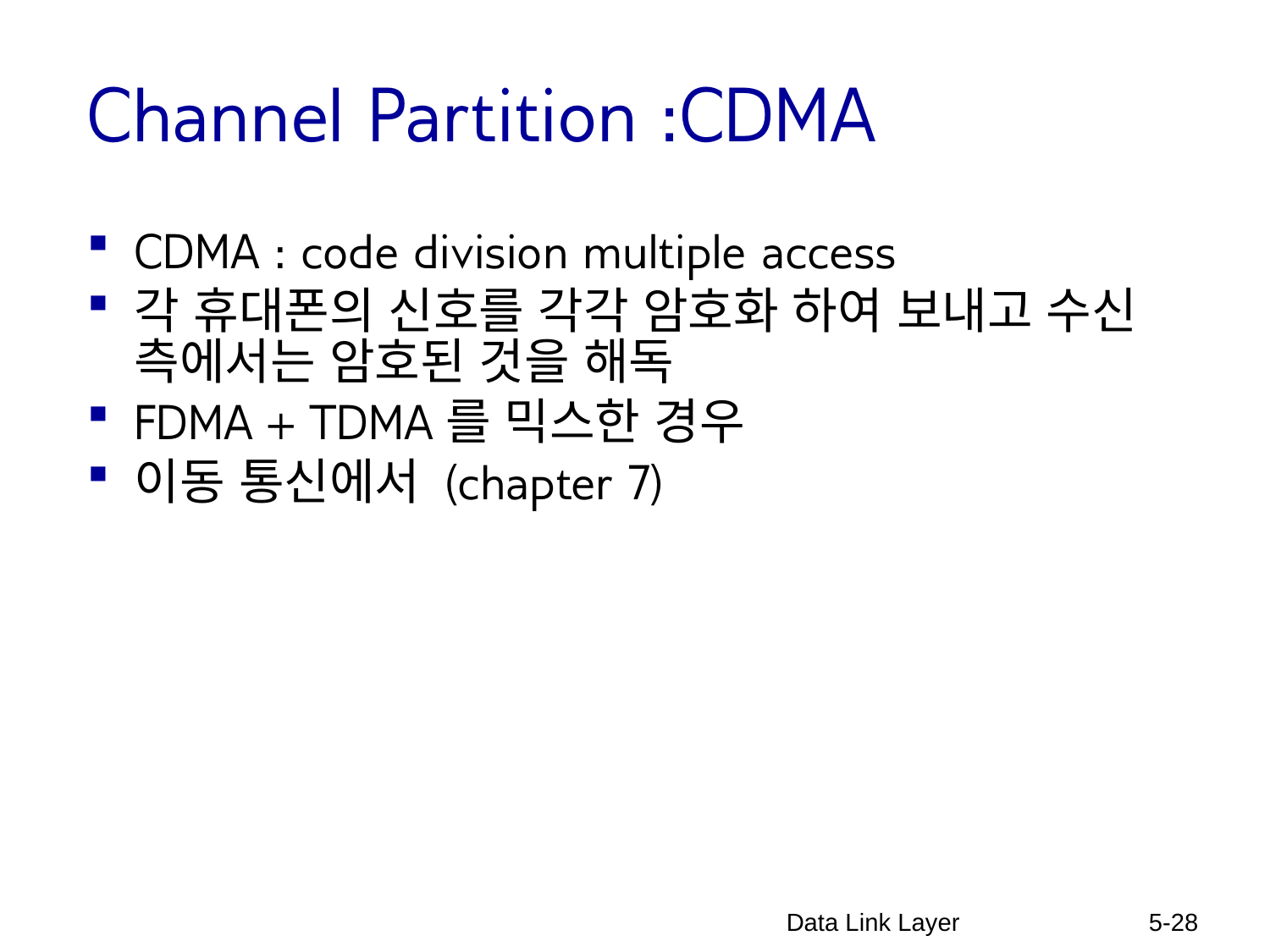

# Channel Partition :CDMA
CDMA : code division multiple access
각 휴대폰의 신호를 각각 암호화 하여 보내고 수신 측에서는 암호된 것을 해독
FDMA + TDMA를 믹스한 경우
이동 통신에서 (chapter 7)
Data Link Layer
5-28